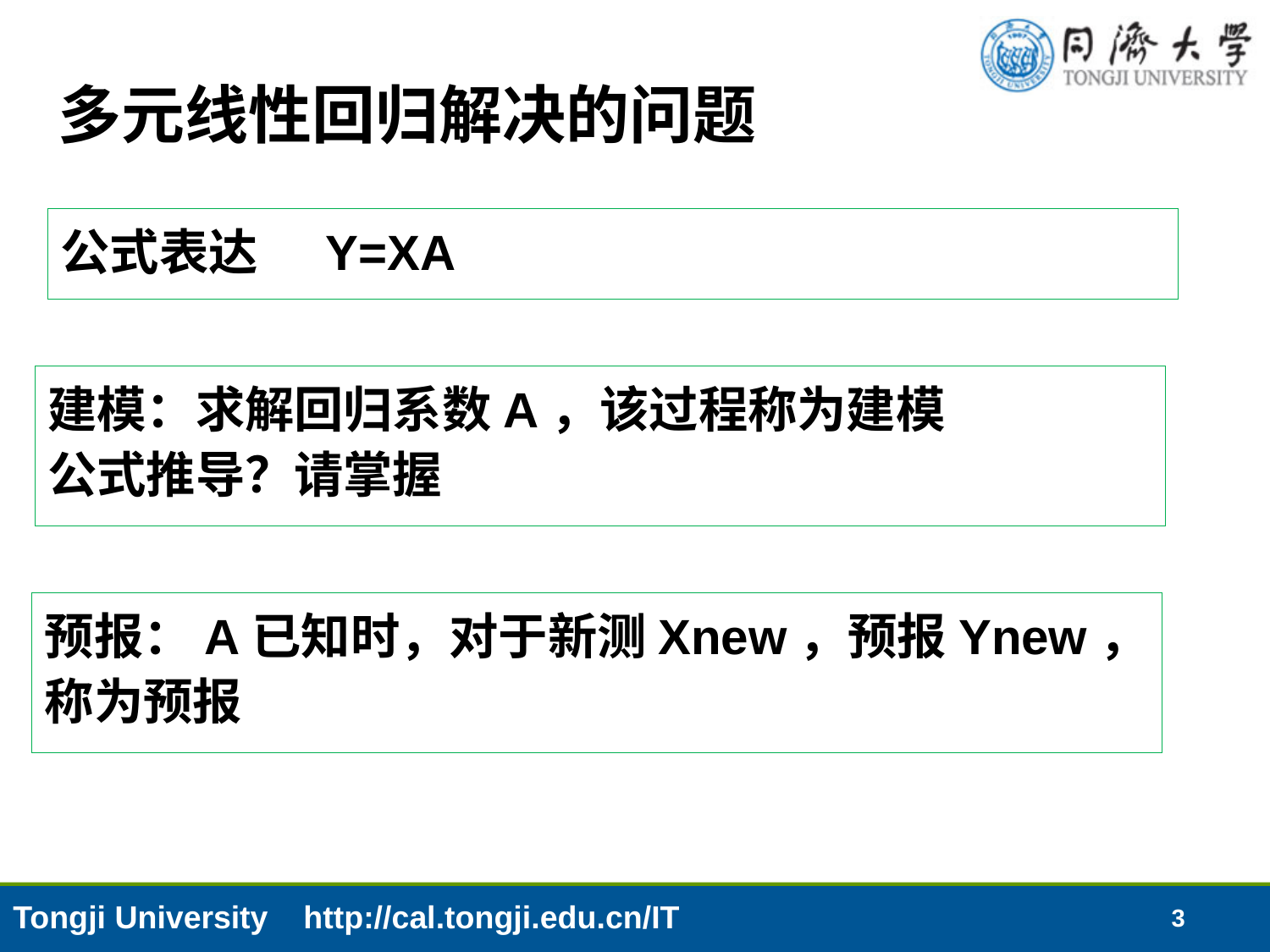

# 多元线性回归解决的问题
公式表达     Y=XA

建模：求解回归系数A，该过程称为建模
公式推导？请掌握
预报：A已知时，对于新测Xnew，预报Ynew，称为预报